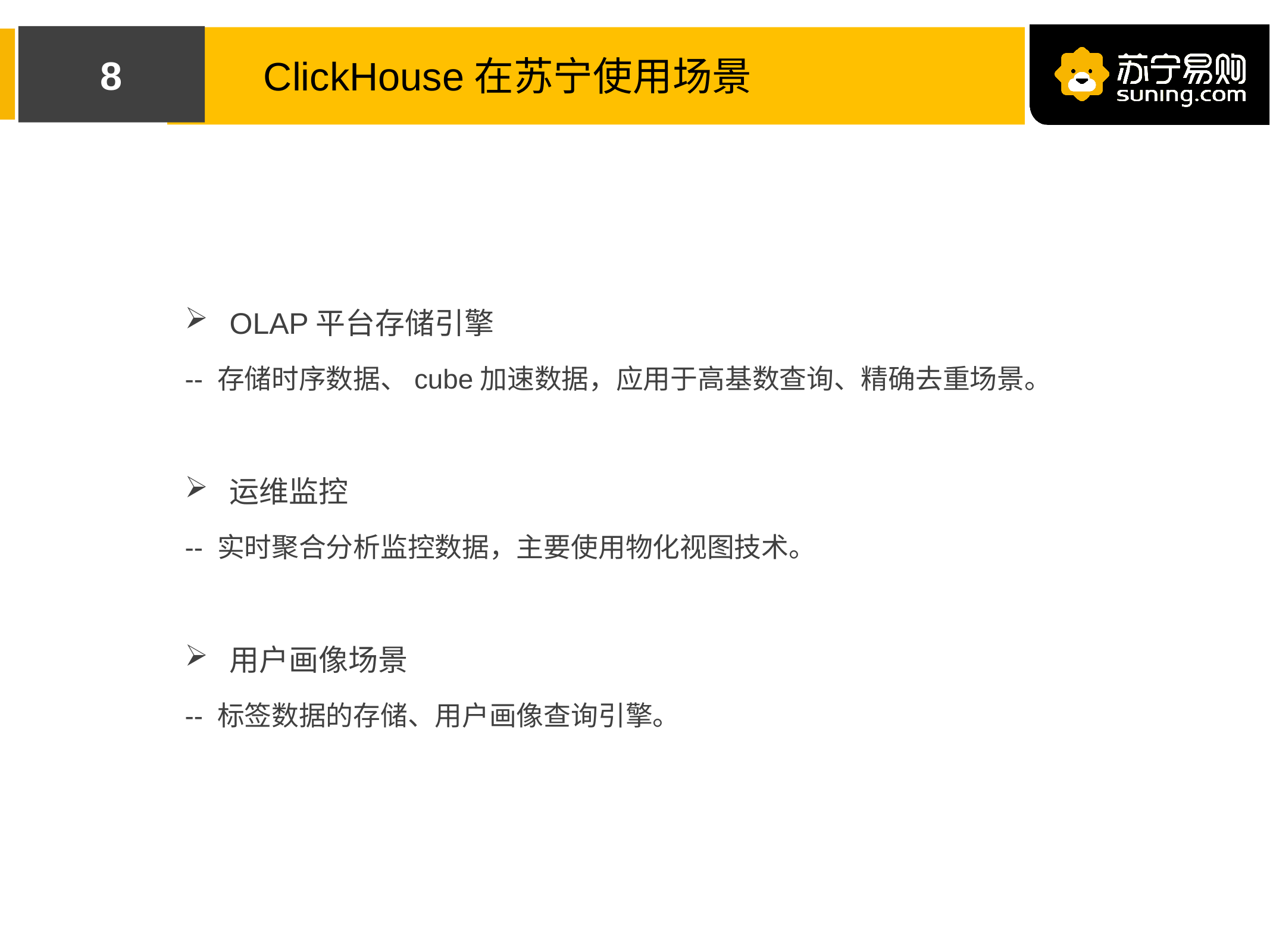

8
ClickHouse在苏宁使用场景
OLAP平台存储引擎
-- 存储时序数据、cube加速数据，应用于高基数查询、精确去重场景。

运维监控
-- 实时聚合分析监控数据，主要使用物化视图技术。

用户画像场景
-- 标签数据的存储、用户画像查询引擎。